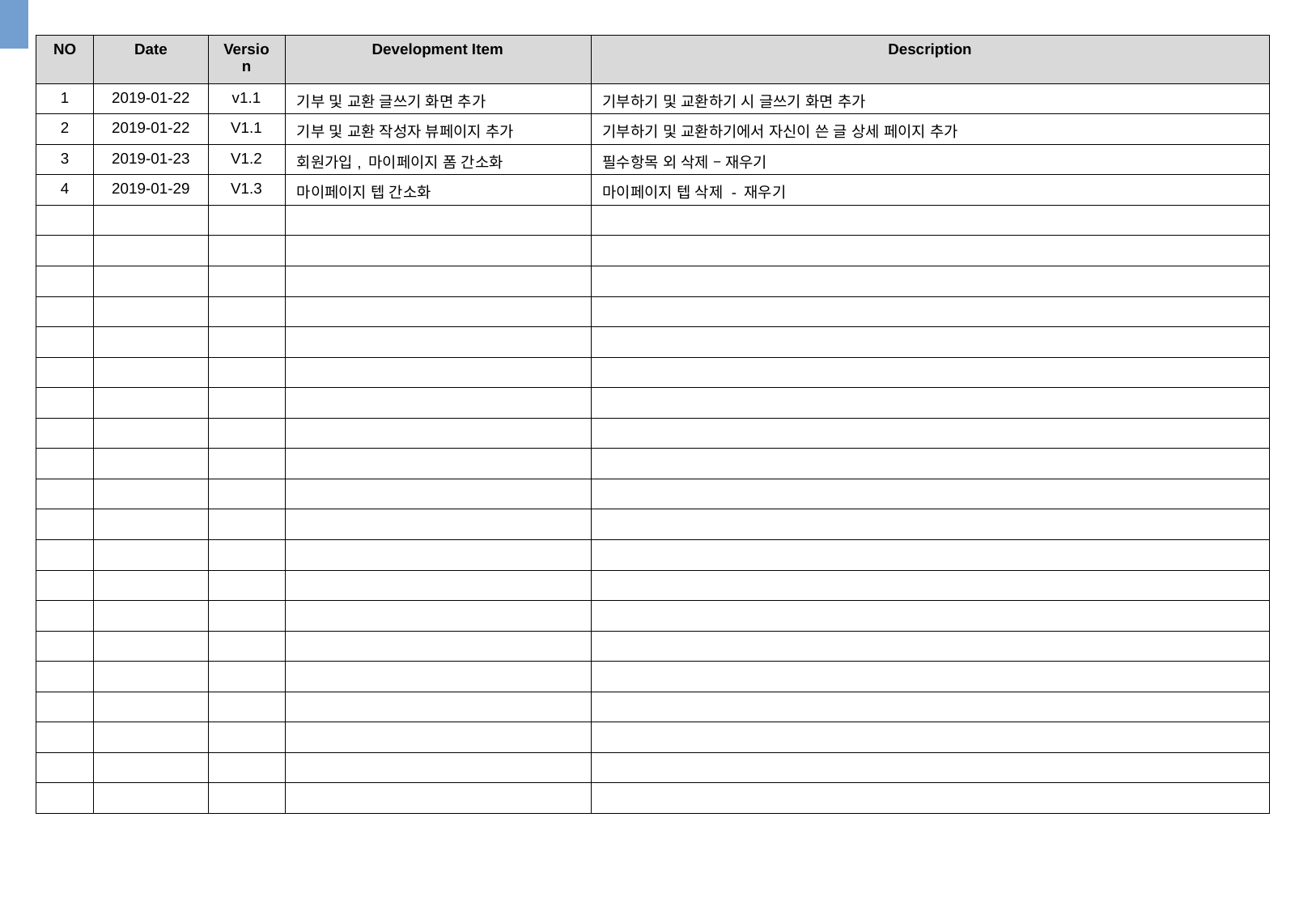

| NO | Date | Version | Development Item | Description |
| --- | --- | --- | --- | --- |
| 1 | 2019-01-22 | v1.1 | 기부 및 교환 글쓰기 화면 추가 | 기부하기 및 교환하기 시 글쓰기 화면 추가 |
| 2 | 2019-01-22 | V1.1 | 기부 및 교환 작성자 뷰페이지 추가 | 기부하기 및 교환하기에서 자신이 쓴 글 상세 페이지 추가 |
| 3 | 2019-01-23 | V1.2 | 회원가입, 마이페이지 폼 간소화 | 필수항목 외 삭제 – 재우기 |
| 4 | 2019-01-29 | V1.3 | 마이페이지 텝 간소화 | 마이페이지 텝 삭제 - 재우기 |
|  |  |  |  |  |
|  |  |  |  |  |
|  |  |  |  |  |
|  |  |  |  |  |
|  |  |  |  |  |
|  |  |  |  |  |
|  |  |  |  |  |
|  |  |  |  |  |
|  |  |  |  |  |
|  |  |  |  |  |
|  |  |  |  |  |
|  |  |  |  |  |
|  |  |  |  |  |
|  |  |  |  |  |
|  |  |  |  |  |
|  |  |  |  |  |
|  |  |  |  |  |
|  |  |  |  |  |
|  |  |  |  |  |
|  |  |  |  |  |